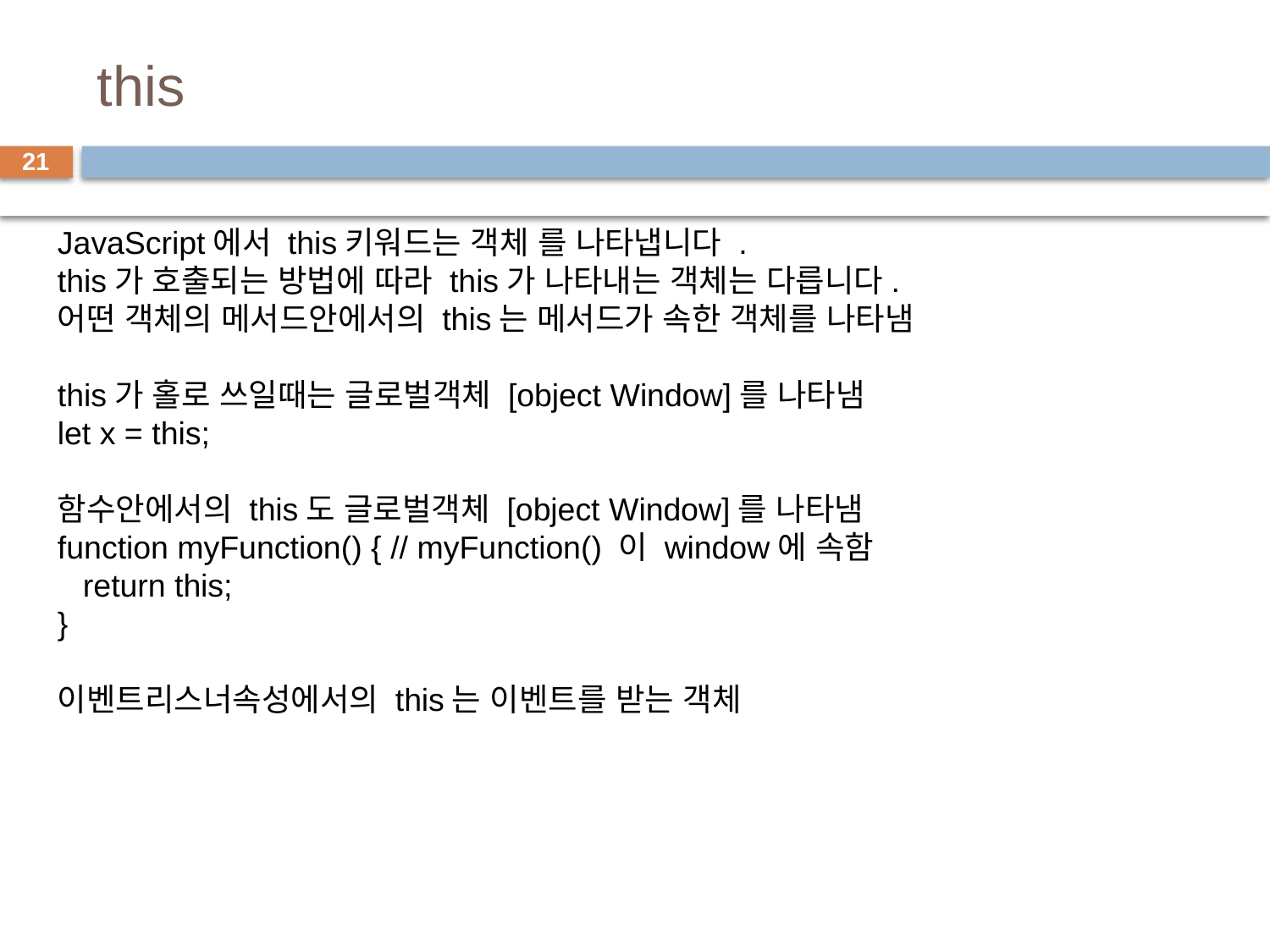

# this
21
JavaScript에서 this키워드는 객체 를 나타냅니다 .
this가 호출되는 방법에 따라 this가 나타내는 객체는 다릅니다.
어떤 객체의 메서드안에서의 this는 메서드가 속한 객체를 나타냄

this가 홀로 쓰일때는 글로벌객체 [object Window]를 나타냄
let x = this;
함수안에서의 this도 글로벌객체 [object Window]를 나타냄
function myFunction() { // myFunction() 이 window에 속함
  return this;
}

이벤트리스너속성에서의 this는 이벤트를 받는 객체